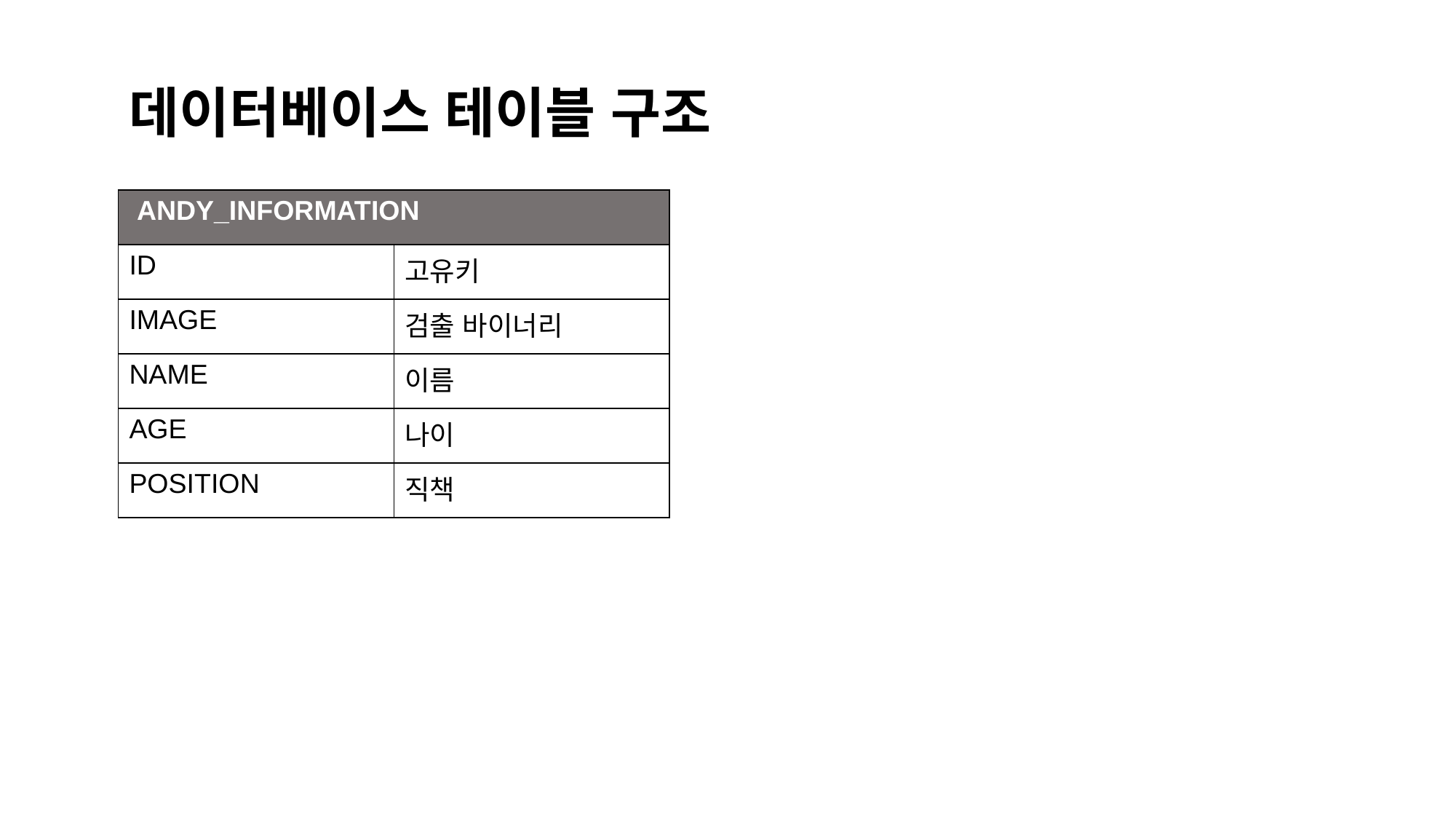

데이터베이스 테이블 구조
| ANDY\_INFORMATION |  |
| --- | --- |
| ID | 고유키 |
| IMAGE | 검출 바이너리 |
| NAME | 이름 |
| AGE | 나이 |
| POSITION | 직책 |